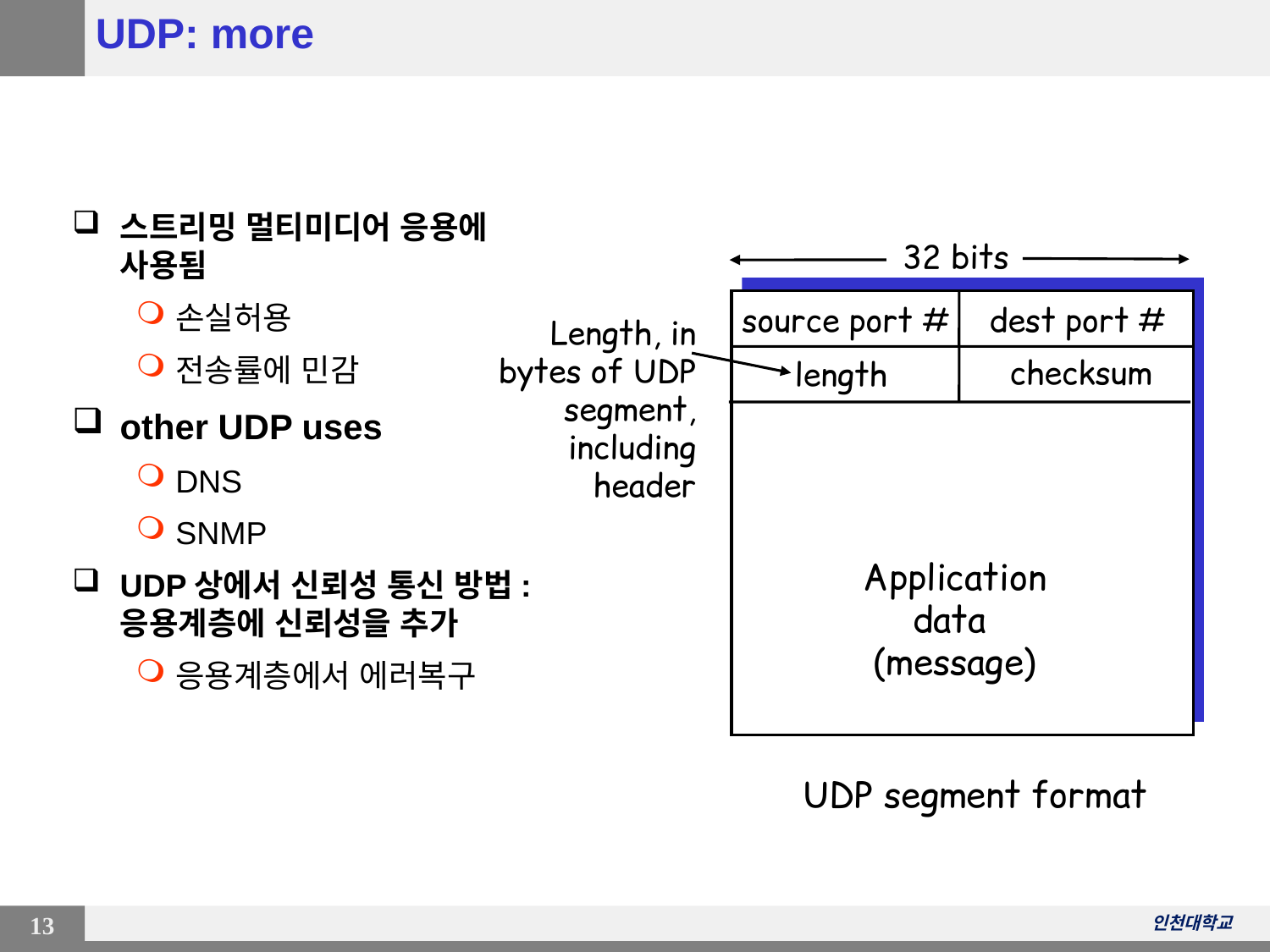

# UDP: more
스트리밍 멀티미디어 응용에 사용됨
손실허용
전송률에 민감
other UDP uses
DNS
SNMP
UDP상에서 신뢰성 통신 방법: 응용계층에 신뢰성을 추가
응용계층에서 에러복구
32 bits

source port #
dest port #
Length, in
bytes of UDP
segment,
including
header

checksum

length

Application
data
(message)
UDP segment format